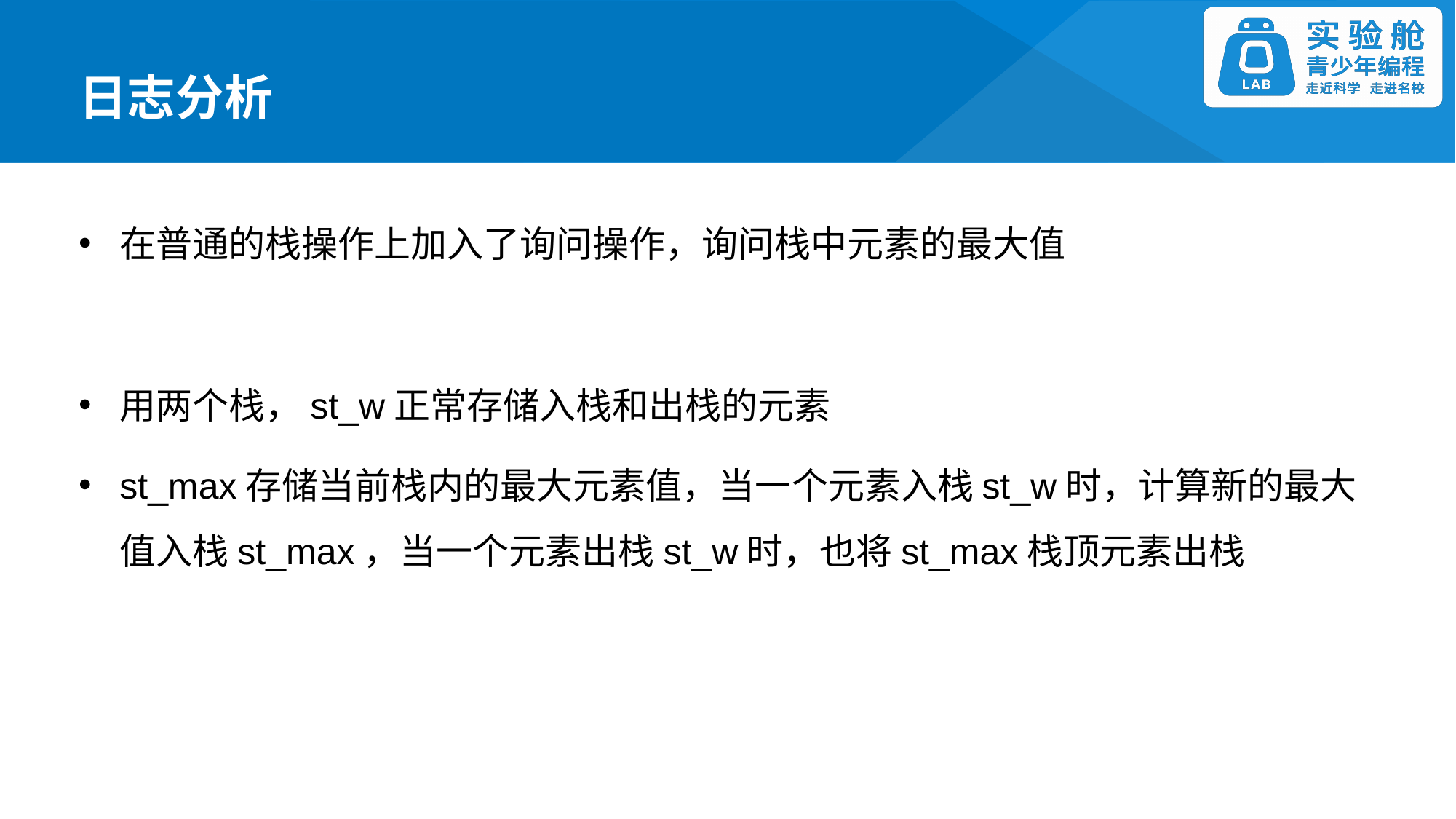

日志分析
在普通的栈操作上加入了询问操作，询问栈中元素的最大值

用两个栈，st_w正常存储入栈和出栈的元素
st_max存储当前栈内的最大元素值，当一个元素入栈st_w时，计算新的最大值入栈st_max，当一个元素出栈st_w时，也将st_max栈顶元素出栈